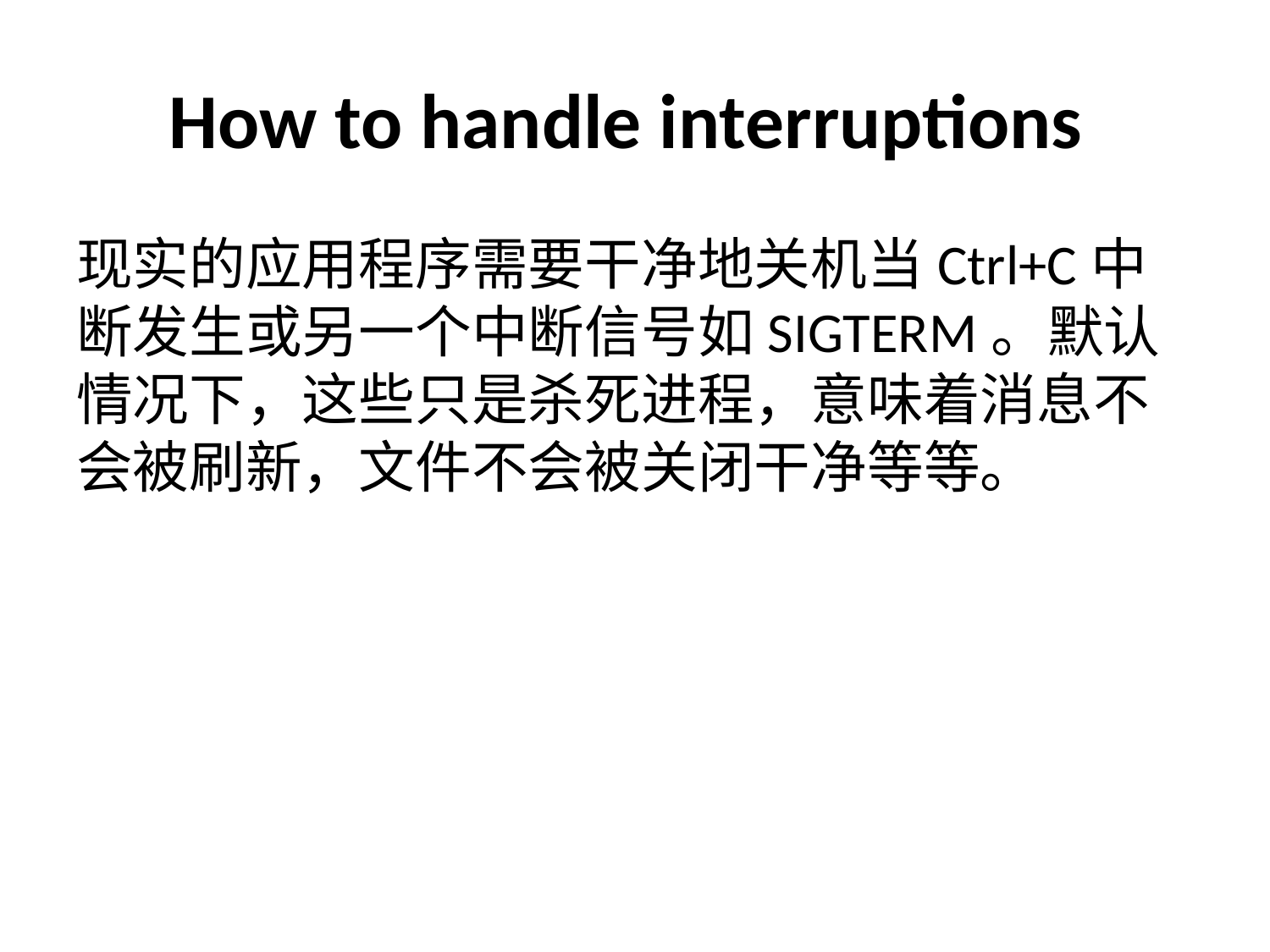

# How to handle interruptions
现实的应用程序需要干净地关机当Ctrl+C中断发生或另一个中断信号如SIGTERM。默认情况下，这些只是杀死进程，意味着消息不会被刷新，文件不会被关闭干净等等。